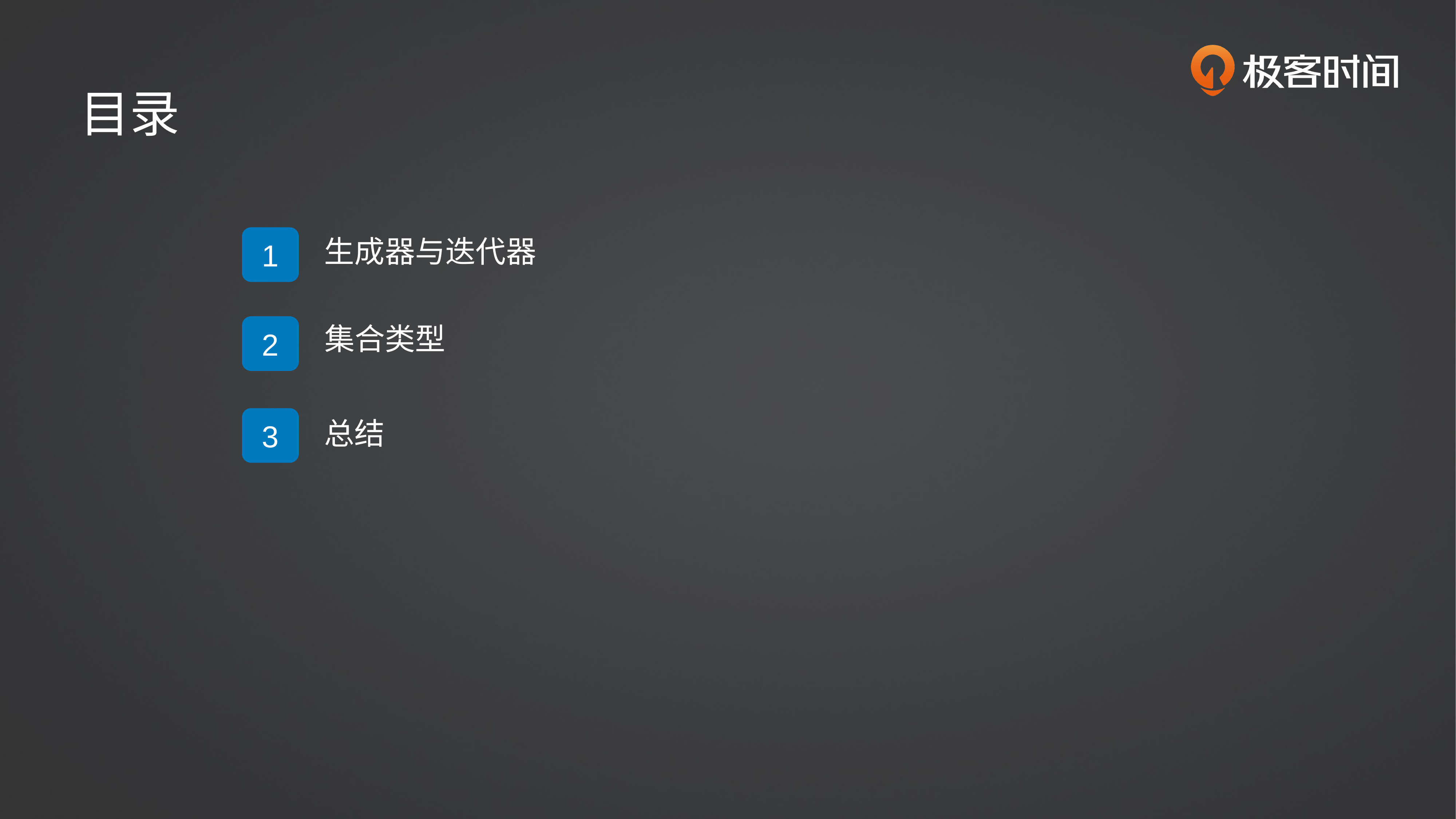

目录

1
生成器与迭代器

2
集合类型

3
总结